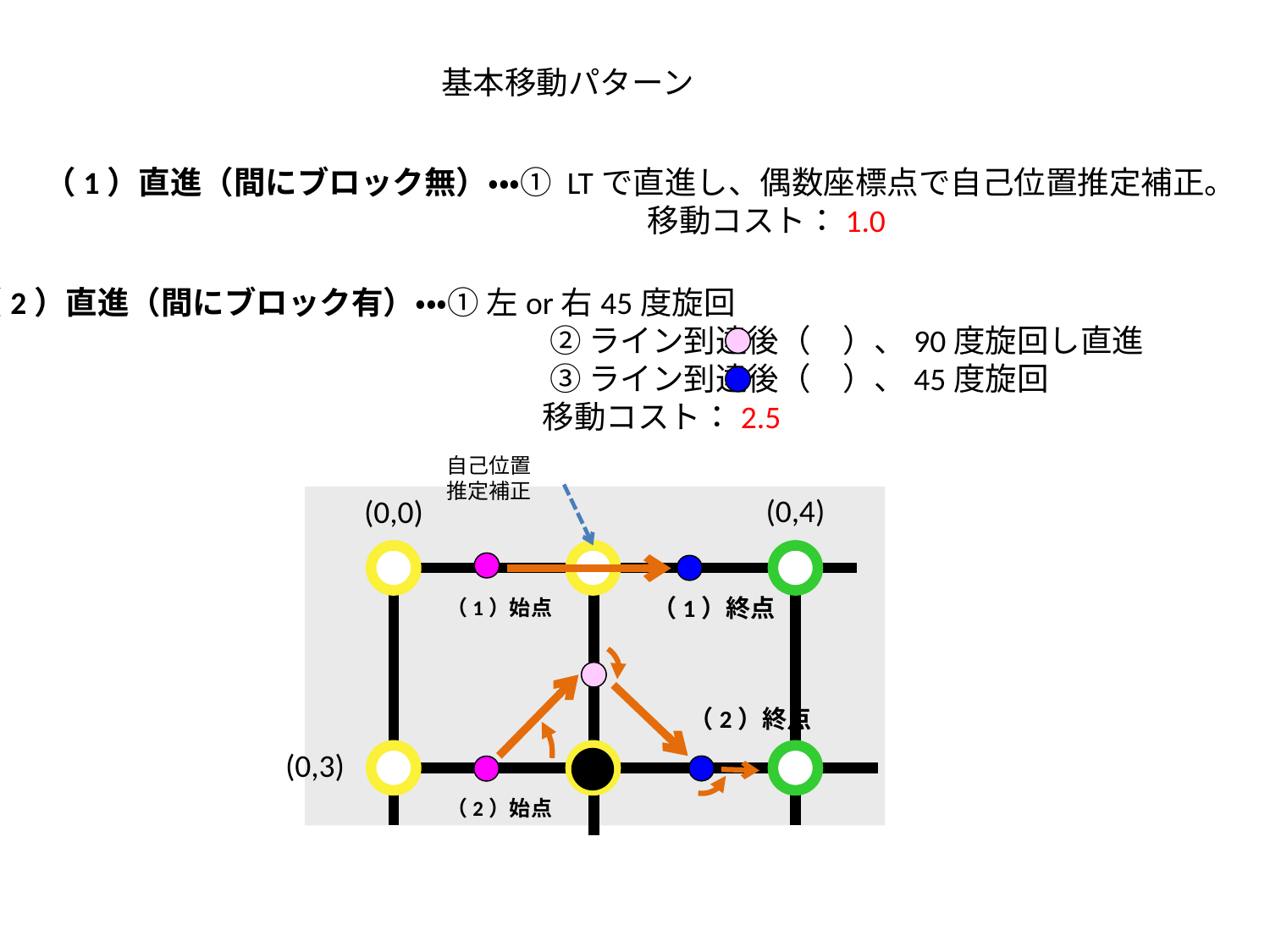

基本移動パターン
（1）直進（間にブロック無）・・・① LTで直進し、偶数座標点で自己位置推定補正。
　　　　　　　　　　　　　　　　　　　移動コスト：1.0

（2）直進（間にブロック有）・・・① 左or右45度旋回
　　　　　　　　　　　　　　　　　　 ② ライン到達後（　）、90度旋回し直進
　　　　　　　　　　　　　　　　　　 ③ ライン到達後（　）、45度旋回
　　　　　　　　　　　　　　　　　　移動コスト：2.5

自己位置推定補正
(0,4)
(0,0)

（1）終点
（1）始点

（2）終点

(0,3)

（2）始点